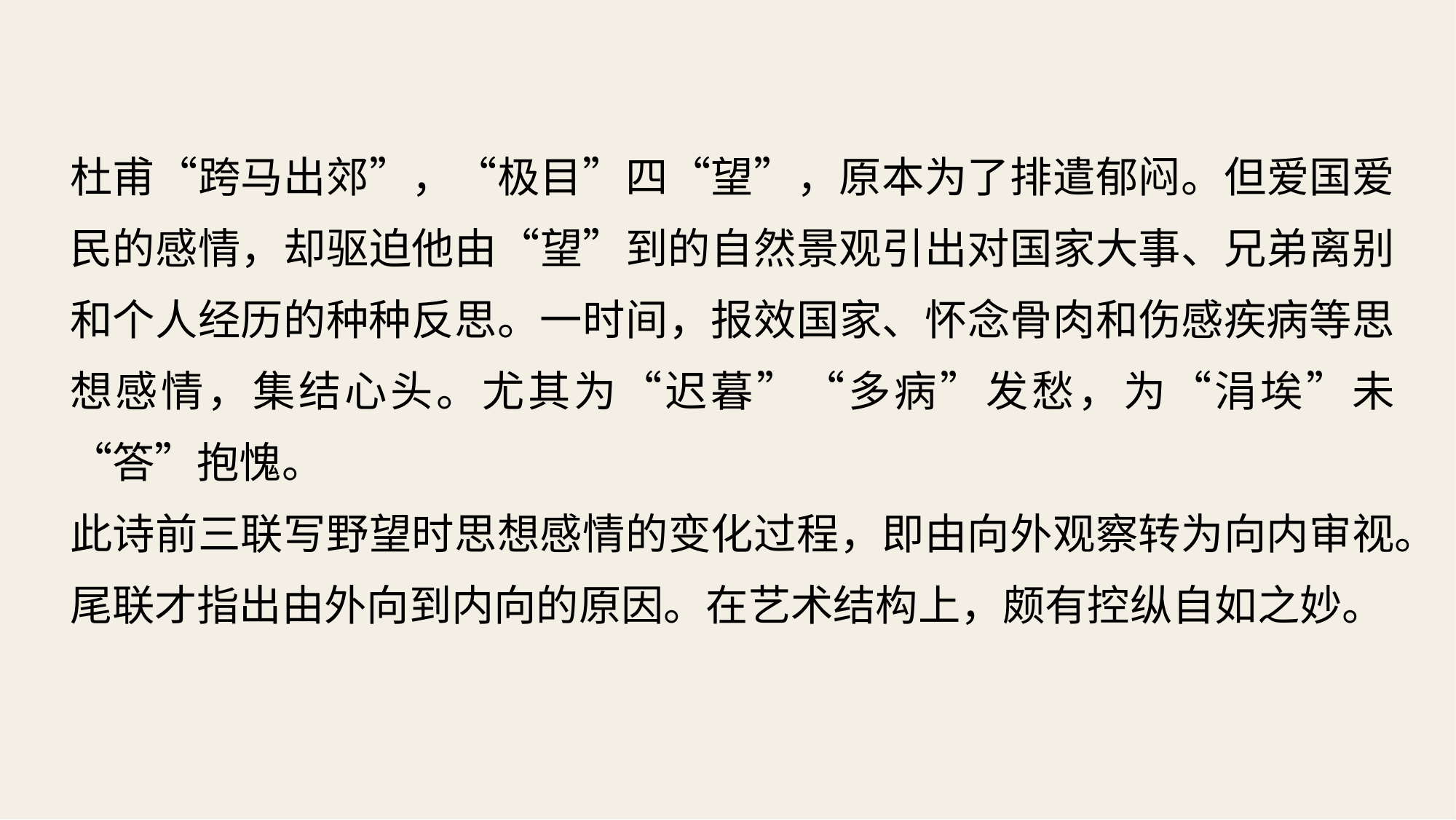

杜甫“跨马出郊”，“极目”四“望”，原本为了排遣郁闷。但爱国爱民的感情，却驱迫他由“望”到的自然景观引出对国家大事、兄弟离别和个人经历的种种反思。一时间，报效国家、怀念骨肉和伤感疾病等思想感情，集结心头。尤其为“迟暮”“多病”发愁，为“涓埃”未“答”抱愧。
此诗前三联写野望时思想感情的变化过程，即由向外观察转为向内审视。尾联才指出由外向到内向的原因。在艺术结构上，颇有控纵自如之妙。